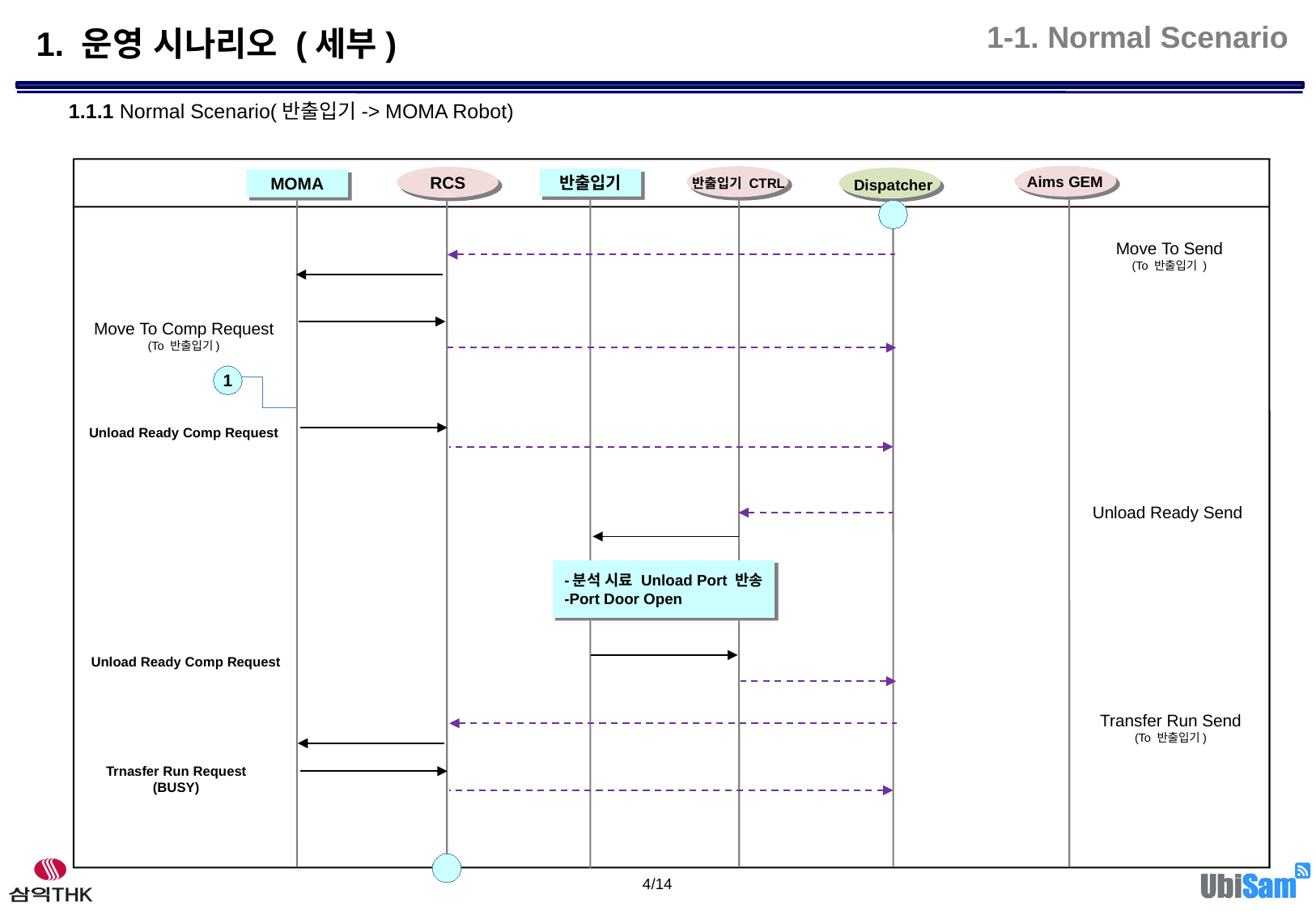

1-1. Normal Scenario
1. 운영 시나리오 (세부)

1.1.1 Normal Scenario(반출입기-> MOMA Robot)

  Aims GEM

반출입기 CTRL
RCS

Dispatcher
반출입기
MOMA

Move To Send
(To 반출입기 )
Move To Comp Request
(To 반출입기)
1
Unload Ready Comp Request
Unload Ready Send
-분석 시료 Unload Port 반송
-Port Door Open
Unload Ready Comp Request
Transfer Run Send
(To 반출입기)
Trnasfer Run Request
(BUSY)